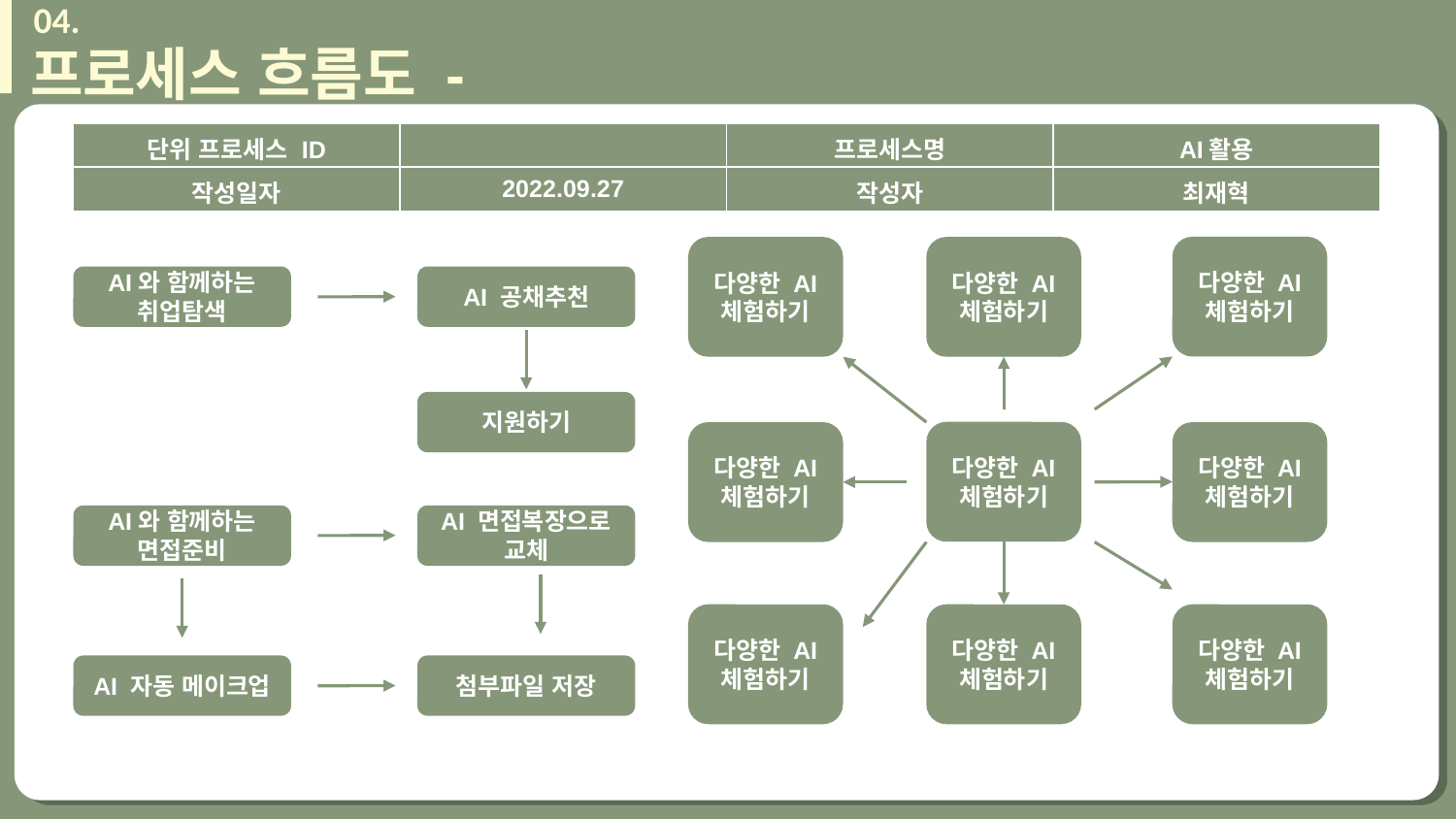

04.

프로세스 흐름도 -
단위 프로세스 ID
| 단위 프로세스 ID |  | 프로세스명 | AI활용 |
| --- | --- | --- | --- |
| 작성일자 | 2022.09.27 | 작성자 | 최재혁 |
다양한 AI 체험하기
다양한 AI 체험하기
다양한 AI 체험하기
AI와 함께하는 취업탐색
AI 공채추천
지원하기
다양한 AI 체험하기
다양한 AI 체험하기
다양한 AI 체험하기
AI와 함께하는 면접준비
AI 면접복장으로 교체
다양한 AI 체험하기
다양한 AI 체험하기
다양한 AI 체험하기
첨부파일 저장
AI 자동 메이크업